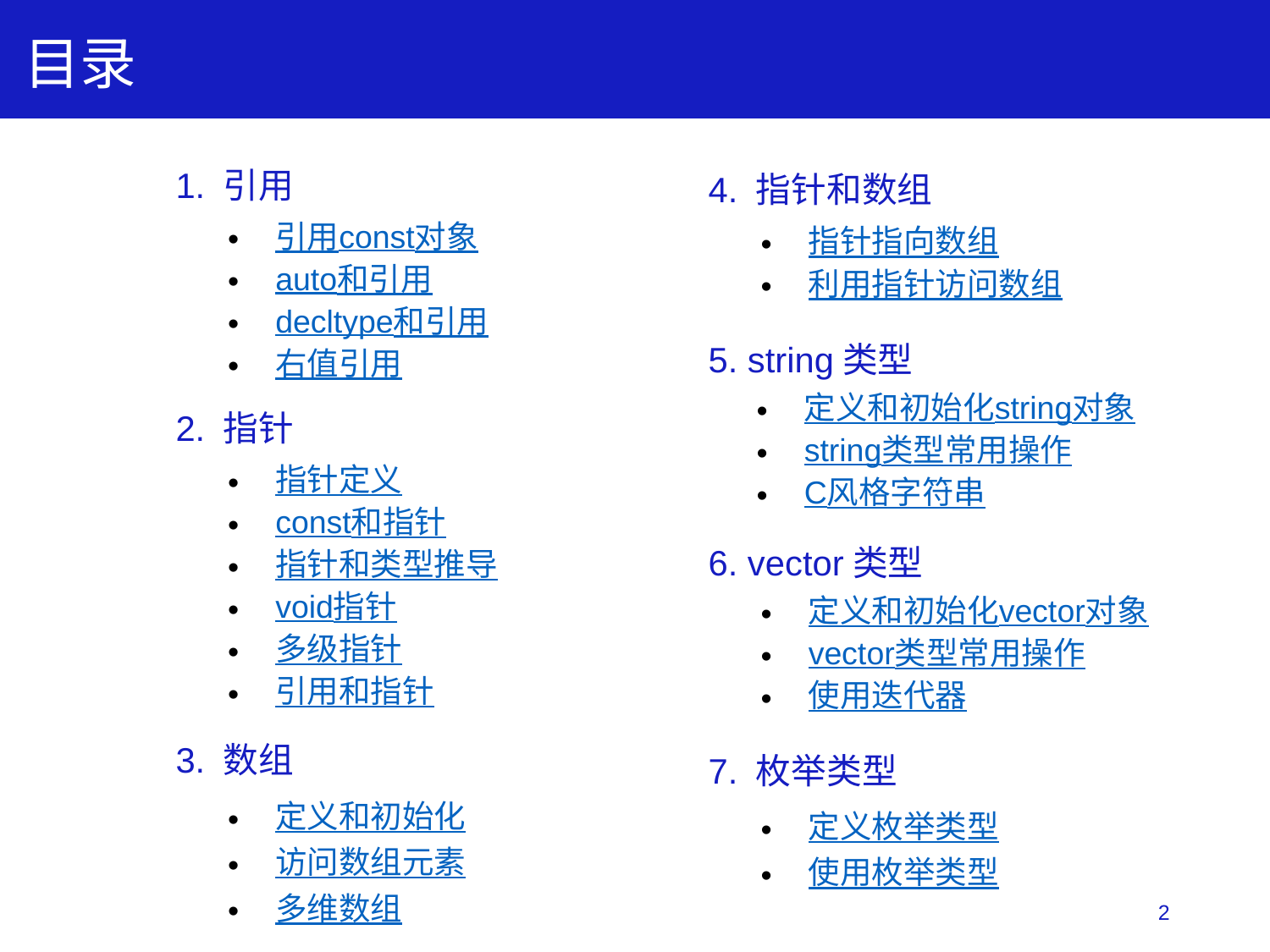

目录
1. 引用
引用const对象
auto和引用
decltype和引用
右值引用
4. 指针和数组
指针指向数组
利用指针访问数组
5. string类型
定义和初始化string对象
string类型常用操作
C风格字符串
2. 指针
指针定义
const和指针
指针和类型推导
void指针
多级指针
引用和指针
6. vector类型
定义和初始化vector对象
vector类型常用操作
使用迭代器
3. 数组
定义和初始化
访问数组元素
多维数组
7. 枚举类型
定义枚举类型
使用枚举类型
2